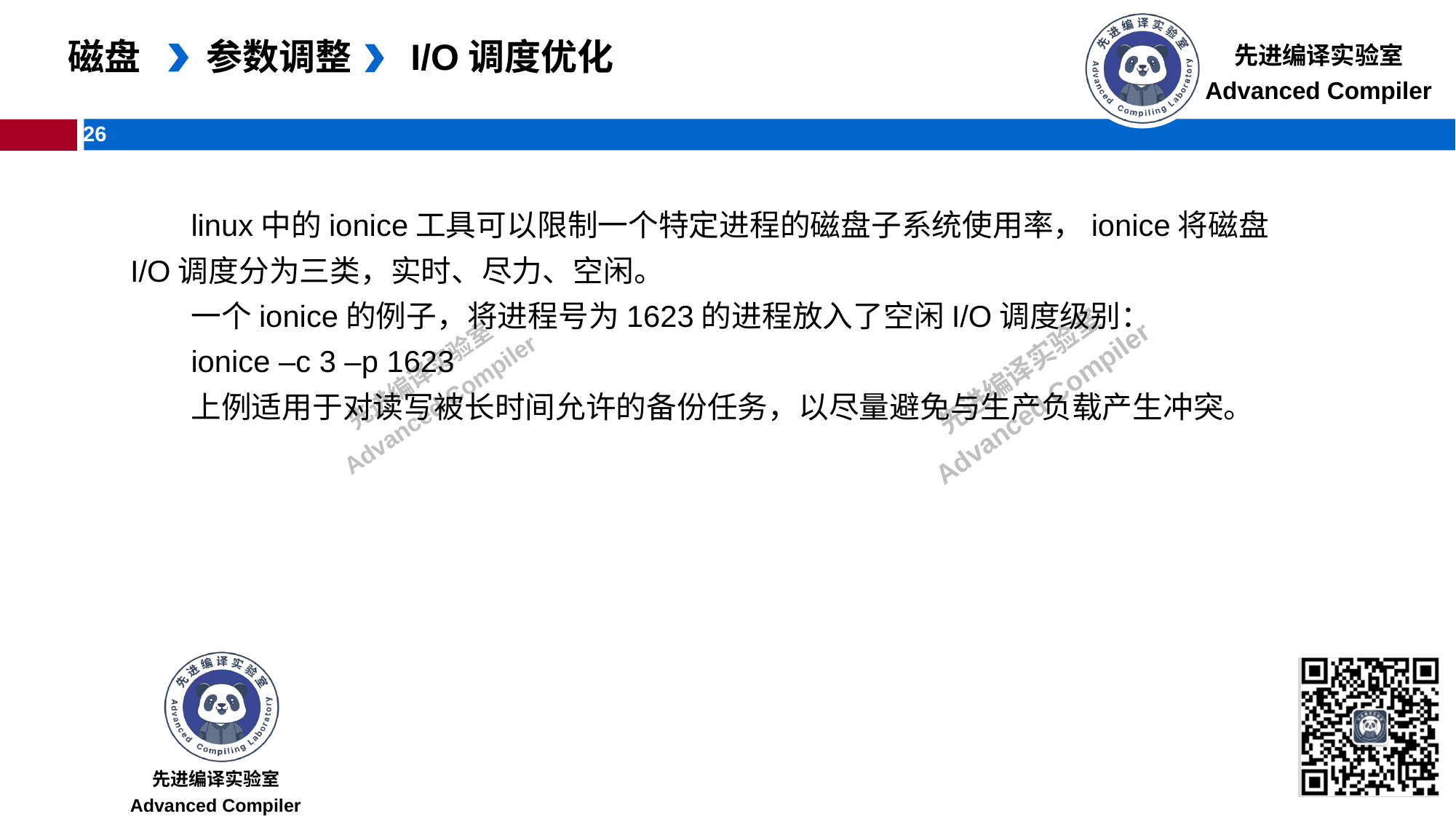

磁盘
参数调整
I/O调度优化

linux中的ionice工具可以限制一个特定进程的磁盘子系统使用率，ionice将磁盘I/O调度分为三类，实时、尽力、空闲。
一个ionice的例子，将进程号为1623的进程放入了空闲I/O调度级别：
ionice –c 3 –p 1623
上例适用于对读写被长时间允许的备份任务，以尽量避免与生产负载产生冲突。